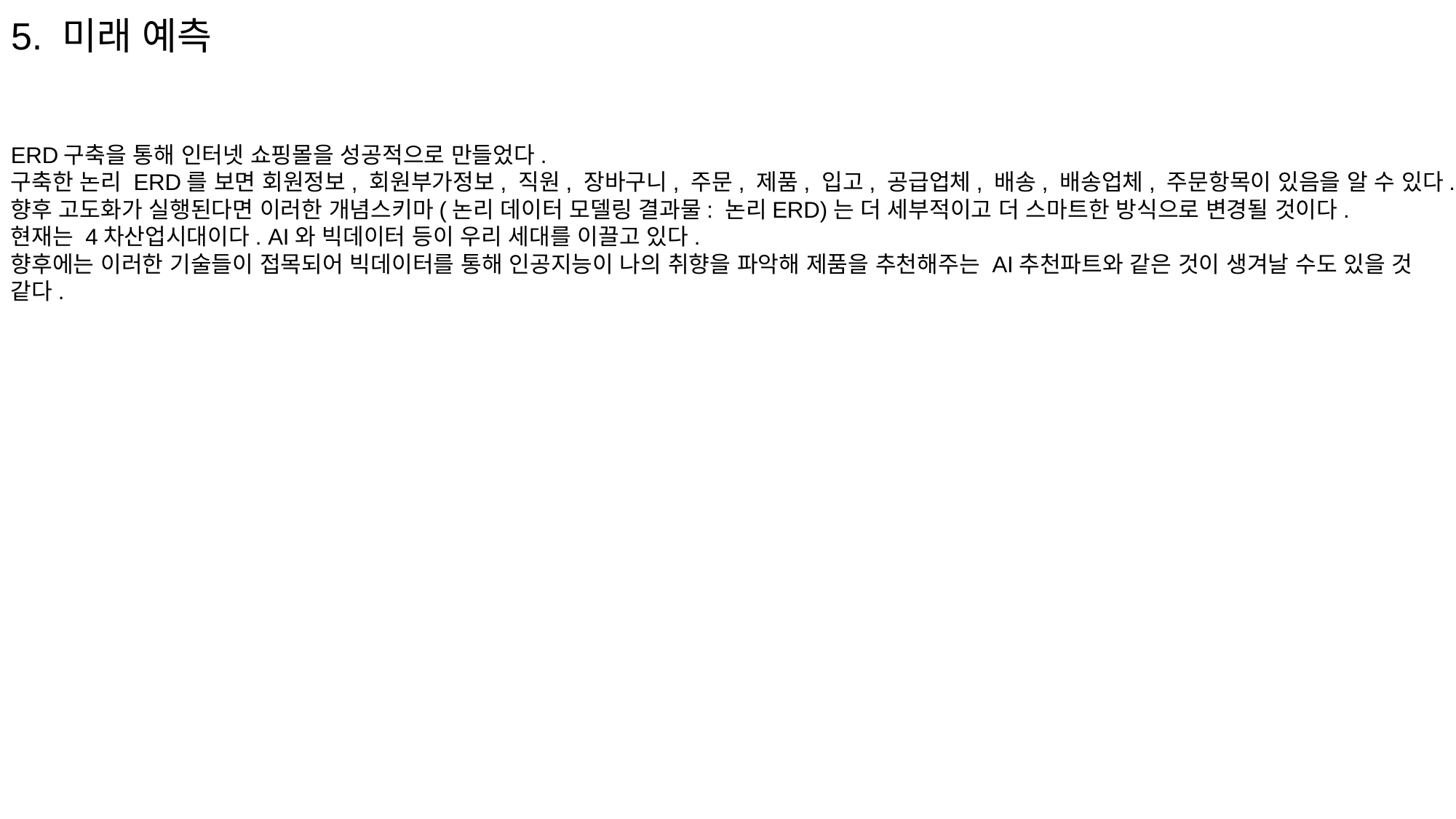

5. 미래 예측
ERD구축을 통해 인터넷 쇼핑몰을 성공적으로 만들었다.
구축한 논리 ERD를 보면 회원정보, 회원부가정보, 직원, 장바구니, 주문, 제품, 입고, 공급업체, 배송, 배송업체, 주문항목이 있음을 알 수 있다.
향후 고도화가 실행된다면 이러한 개념스키마(논리 데이터 모델링 결과물: 논리ERD)는 더 세부적이고 더 스마트한 방식으로 변경될 것이다.
현재는 4차산업시대이다. AI와 빅데이터 등이 우리 세대를 이끌고 있다.
향후에는 이러한 기술들이 접목되어 빅데이터를 통해 인공지능이 나의 취향을 파악해 제품을 추천해주는 AI추천파트와 같은 것이 생겨날 수도 있을 것 같다.